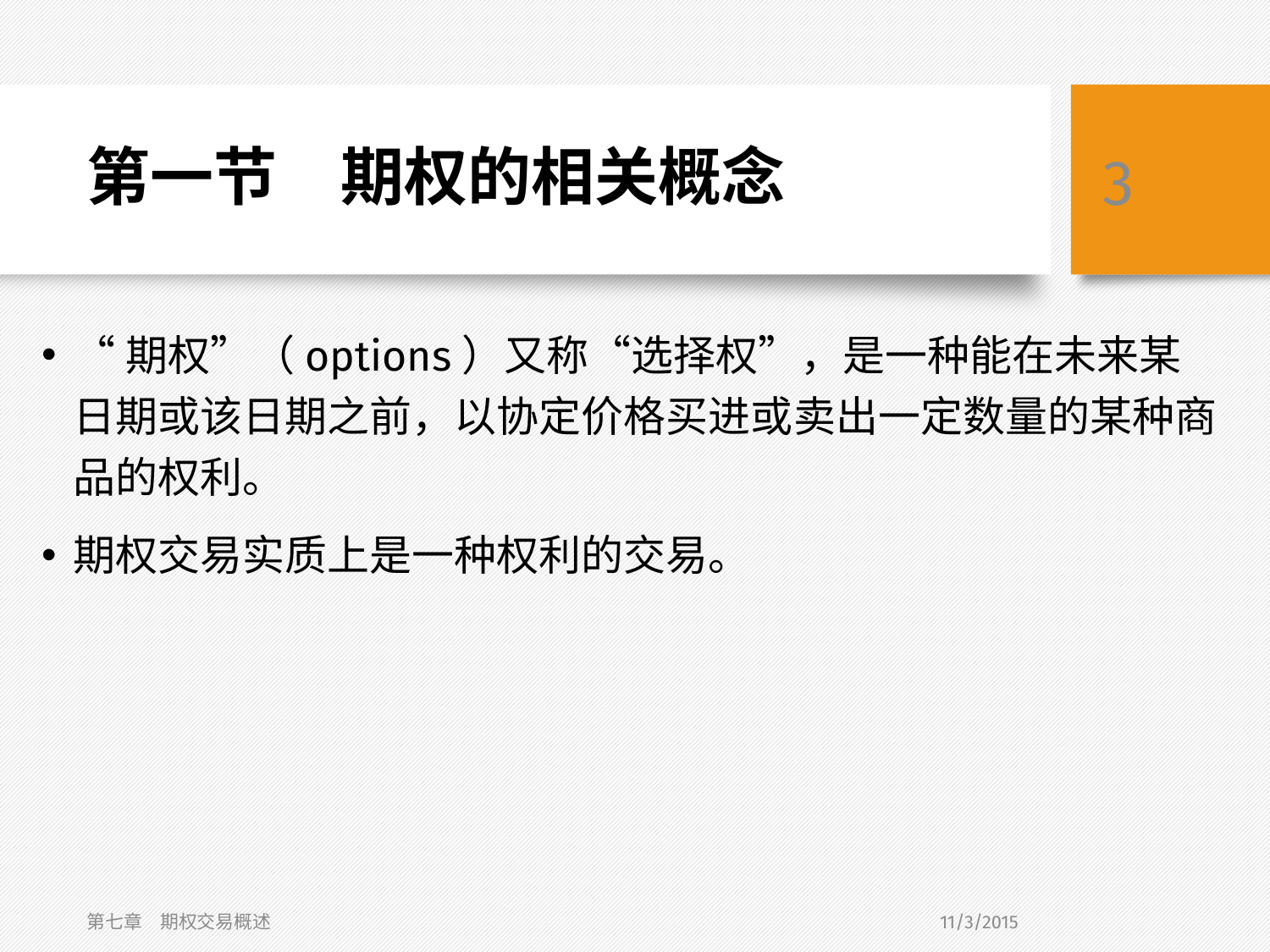

# 第一节　期权的相关概念
3
“期权”（options）又称“选择权”，是一种能在未来某日期或该日期之前，以协定价格买进或卖出一定数量的某种商品的权利。
期权交易实质上是一种权利的交易。
11/3/2015
第七章　期权交易概述